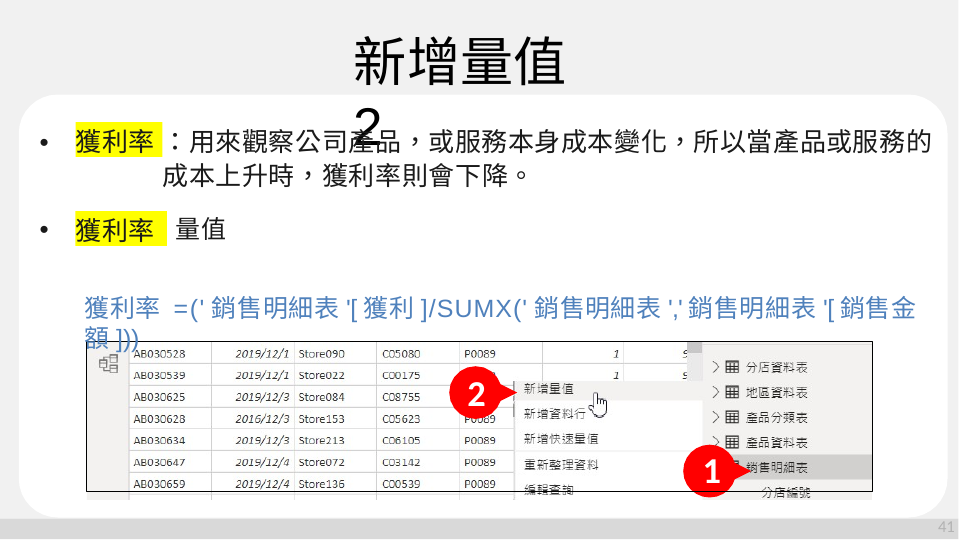

# 新增量值 2

獲利率
•
：用來觀察公司產品，或服務本身成本變化，所以當產品或服務的
成本上升時，獲利率則會下降。

量值
•
獲利率
獲利率=('銷售明細表'[獲利]/SUMX('銷售明細表','銷售明細表'[銷售金額]))
2

1

41